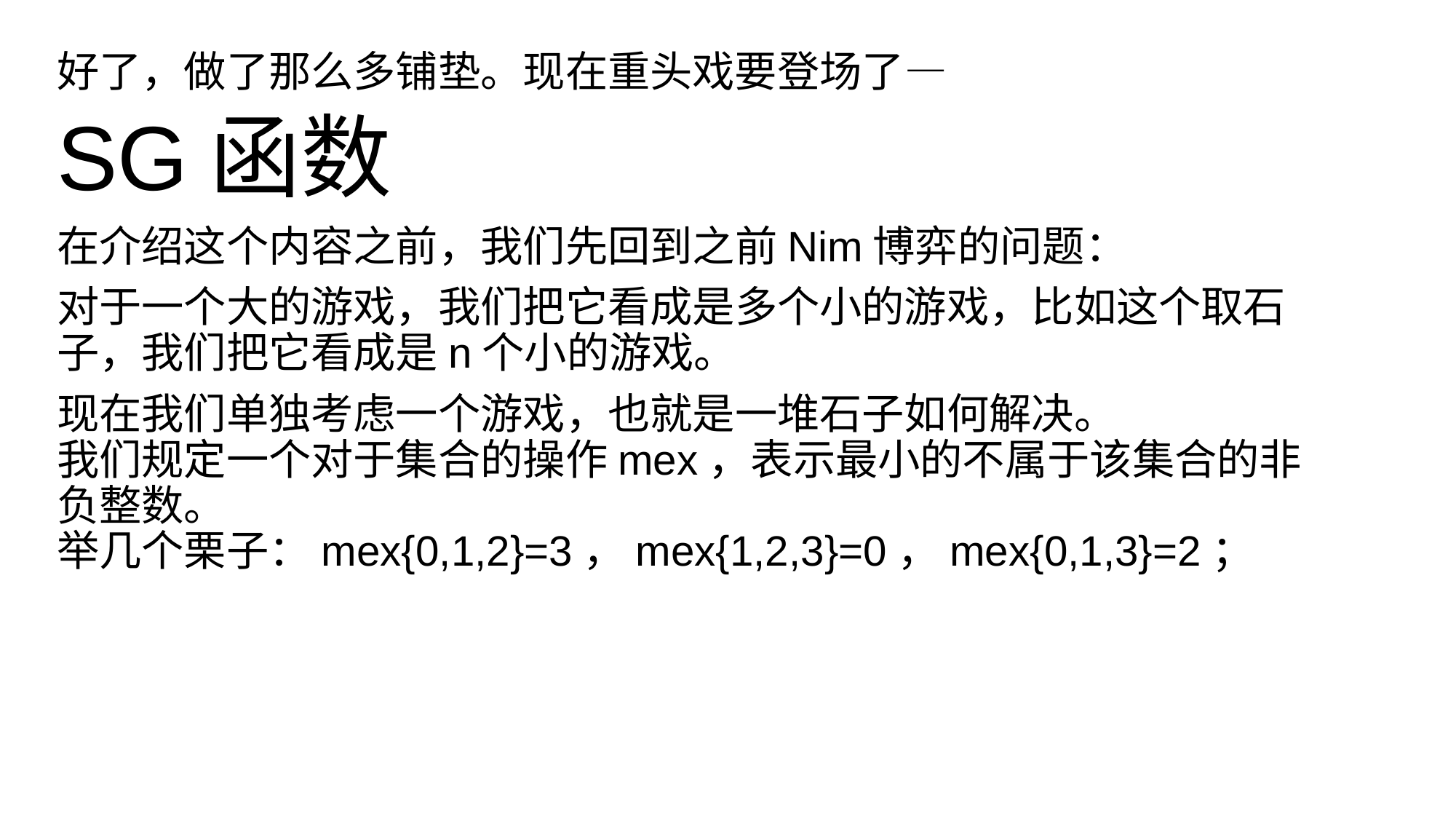

好了，做了那么多铺垫。现在重头戏要登场了—
SG函数
在介绍这个内容之前，我们先回到之前Nim博弈的问题：
对于一个大的游戏，我们把它看成是多个小的游戏，比如这个取石子，我们把它看成是n个小的游戏。
现在我们单独考虑一个游戏，也就是一堆石子如何解决。
我们规定一个对于集合的操作mex，表示最小的不属于该集合的非负整数。
举几个栗子：mex{0,1,2}=3，mex{1,2,3}=0，mex{0,1,3}=2；